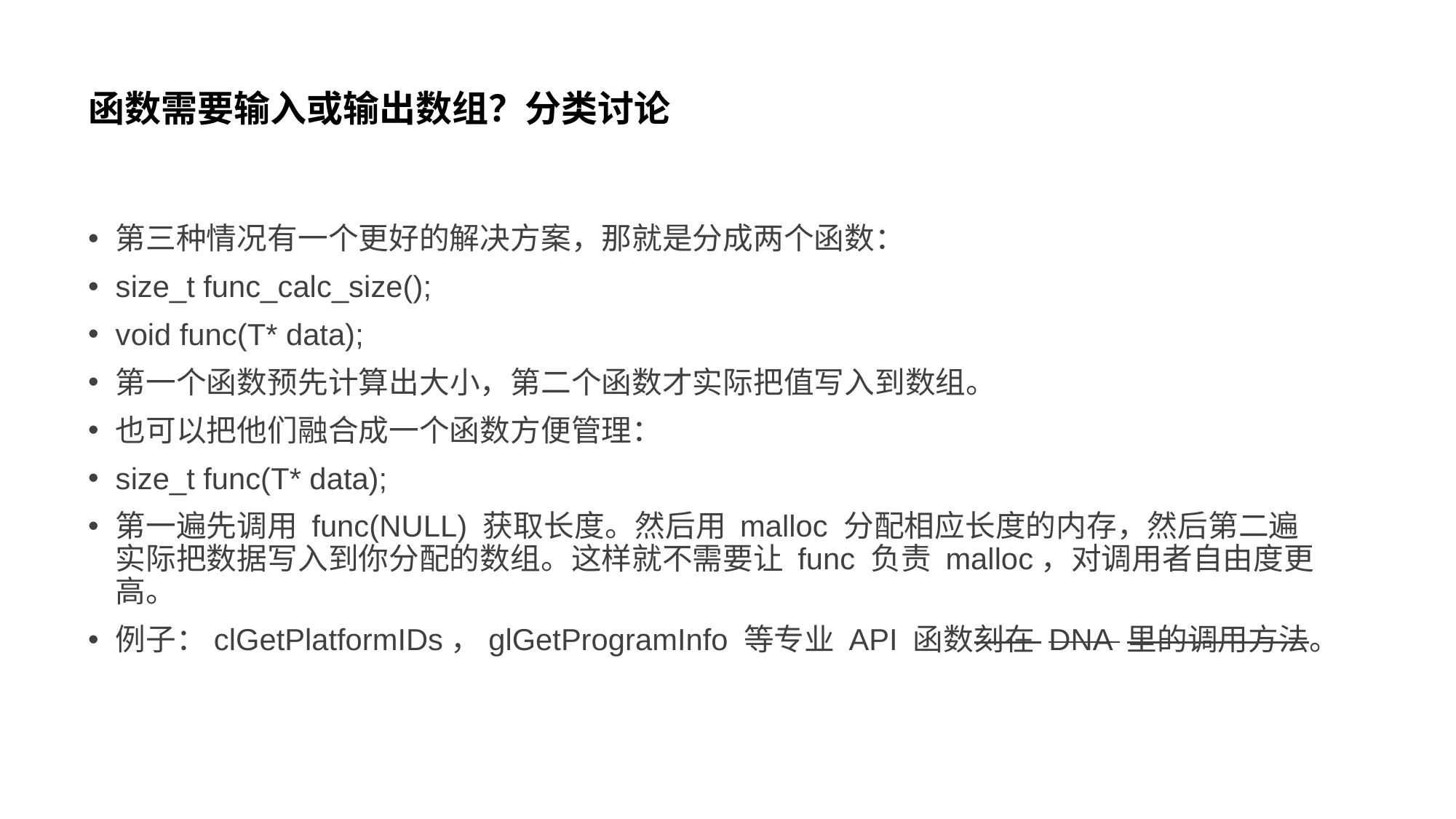

# 函数需要输入或输出数组？分类讨论
第三种情况有一个更好的解决方案，那就是分成两个函数：
size_t func_calc_size();
void func(T* data);
第一个函数预先计算出大小，第二个函数才实际把值写入到数组。
也可以把他们融合成一个函数方便管理：
size_t func(T* data);
第一遍先调用 func(NULL) 获取长度。然后用 malloc 分配相应长度的内存，然后第二遍实际把数据写入到你分配的数组。这样就不需要让 func 负责 malloc，对调用者自由度更高。
例子：clGetPlatformIDs，glGetProgramInfo 等专业 API 函数刻在 DNA 里的调用方法。